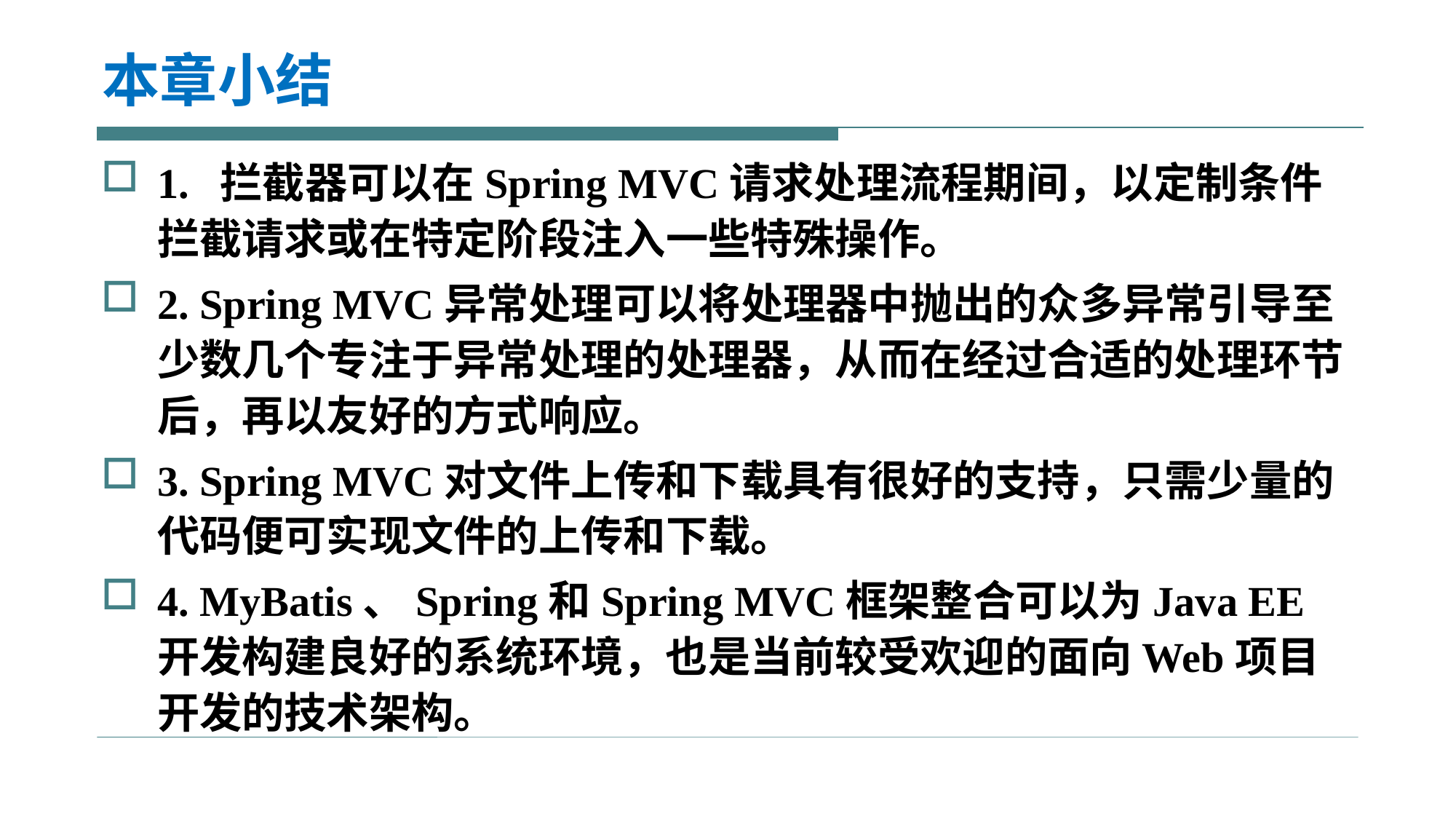

# 本章小结
1.  拦截器可以在Spring MVC请求处理流程期间，以定制条件拦截请求或在特定阶段注入一些特殊操作。
2. Spring MVC异常处理可以将处理器中抛出的众多异常引导至少数几个专注于异常处理的处理器，从而在经过合适的处理环节后，再以友好的方式响应。
3. Spring MVC对文件上传和下载具有很好的支持，只需少量的代码便可实现文件的上传和下载。
4. MyBatis、Spring和Spring MVC框架整合可以为Java EE开发构建良好的系统环境，也是当前较受欢迎的面向Web项目开发的技术架构。
28